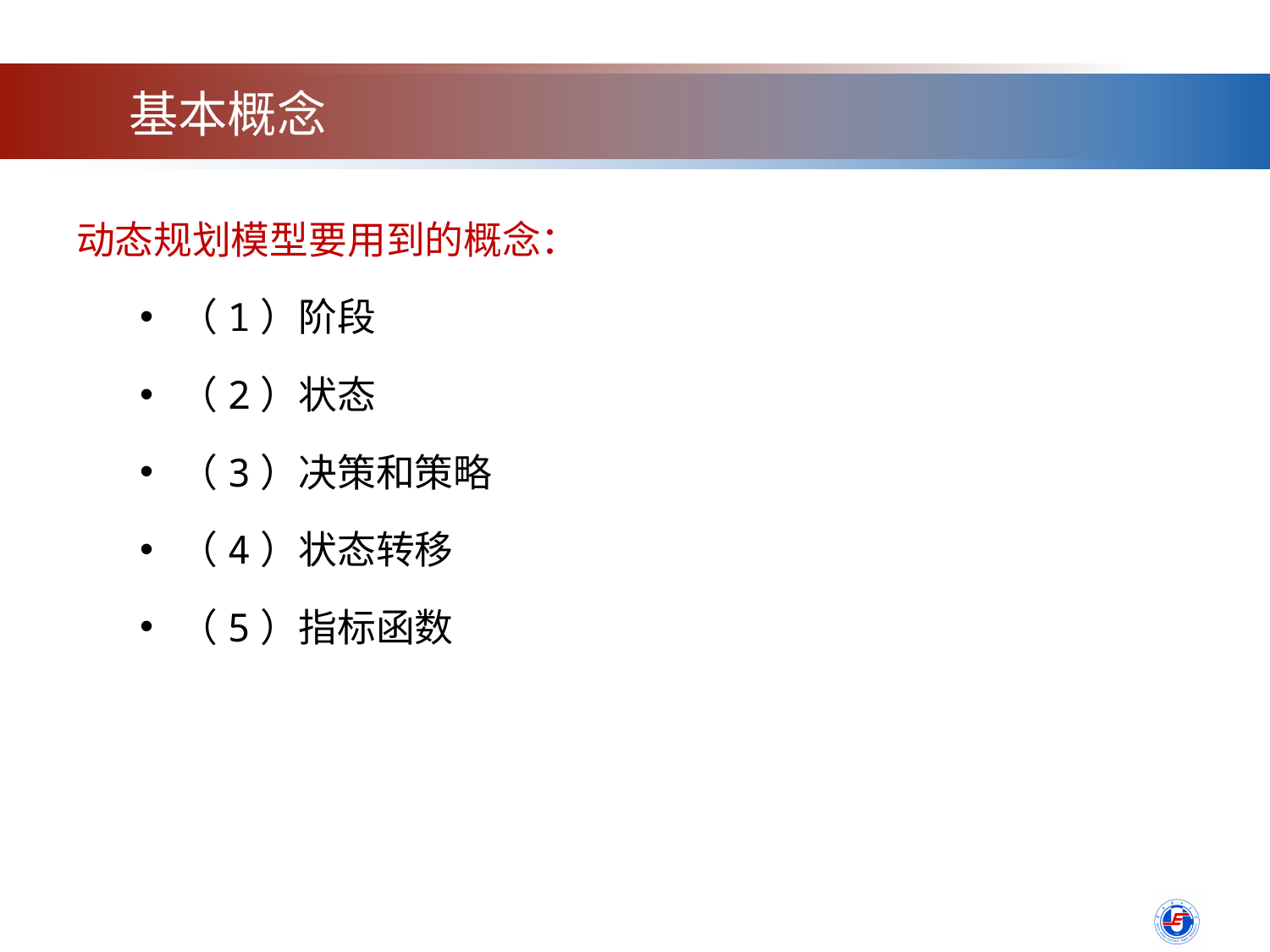

# 基本概念
动态规划模型要用到的概念：
（1）阶段
（2）状态
（3）决策和策略
（4）状态转移
（5）指标函数